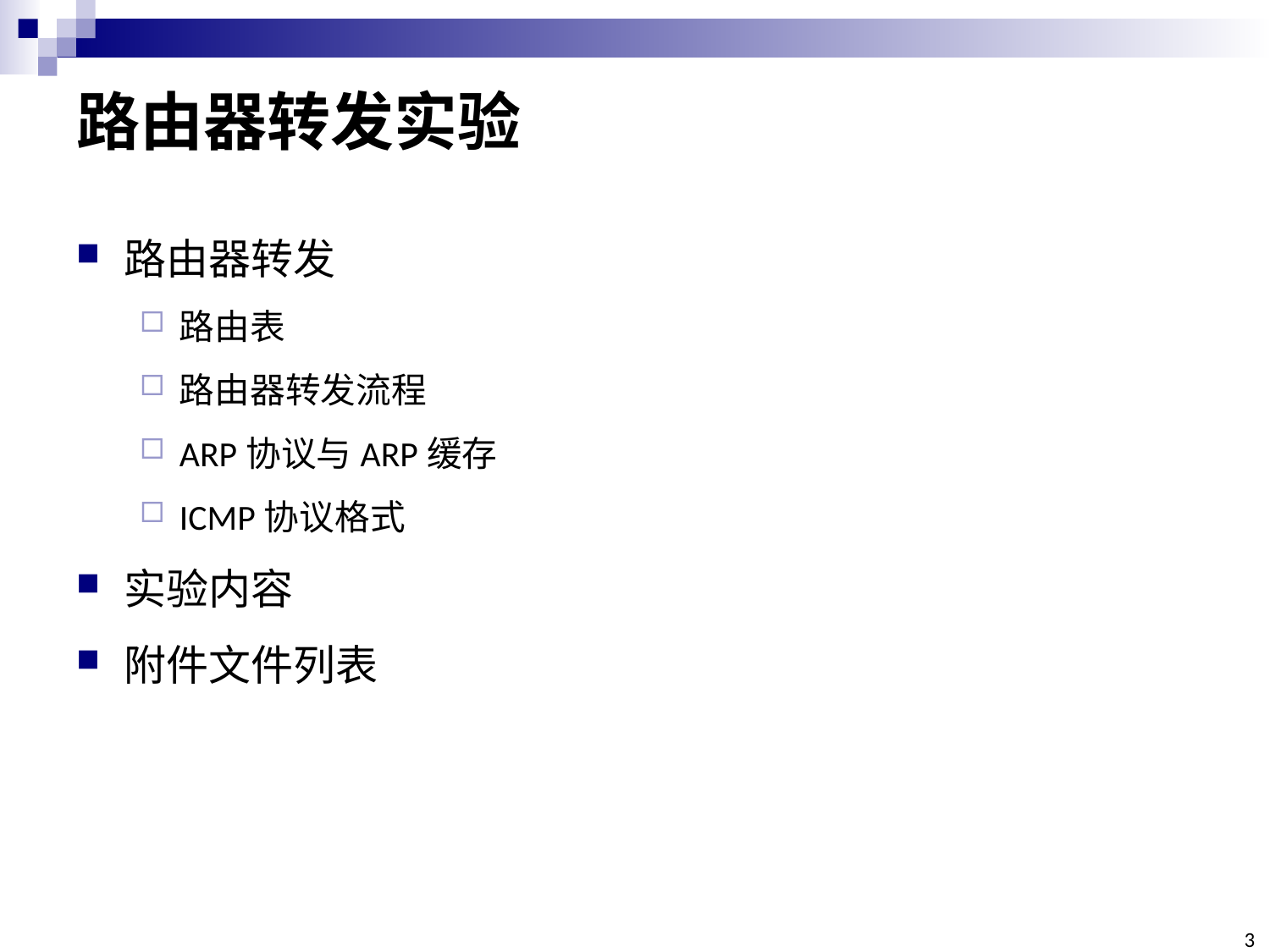

# 路由器转发实验
路由器转发
路由表
路由器转发流程
ARP协议与ARP缓存
ICMP协议格式
实验内容
附件文件列表
3